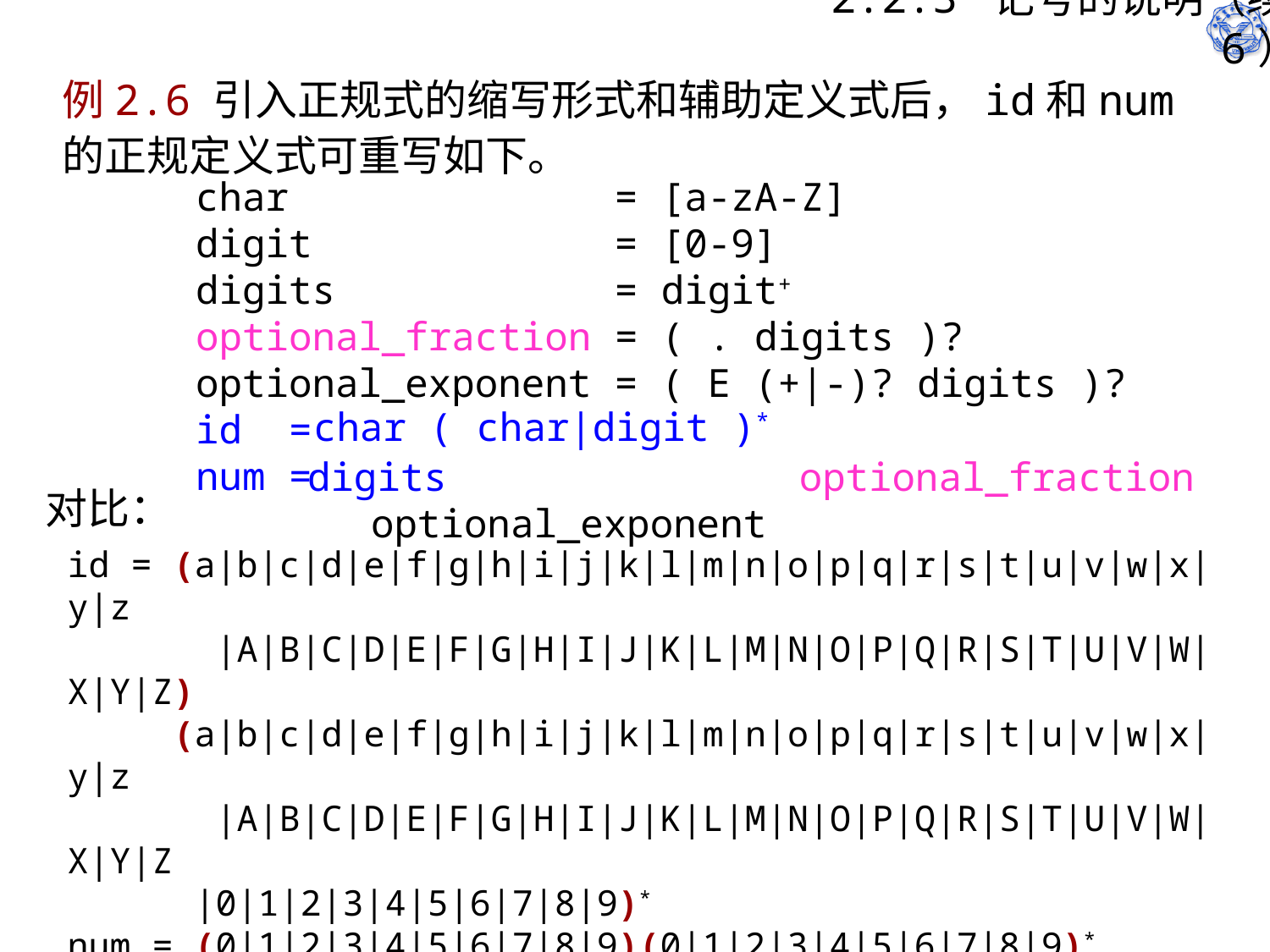

# 2.2.3 记号的说明（续6）
例2.6 引入正规式的缩写形式和辅助定义式后，id和num的正规定义式可重写如下。
char              = [a-zA-Z]
digit             = [0-9]
digits            = digit+
optional_fraction = ( . digits )?
optional_exponent = ( E (+|-)? digits )?
id  =
num =
char ( char|digit )*
digits optional_fraction optional_exponent
对比：
id = (a|b|c|d|e|f|g|h|i|j|k|l|m|n|o|p|q|r|s|t|u|v|w|x|y|z
       |A|B|C|D|E|F|G|H|I|J|K|L|M|N|O|P|Q|R|S|T|U|V|W|X|Y|Z)
     (a|b|c|d|e|f|g|h|i|j|k|l|m|n|o|p|q|r|s|t|u|v|w|x|y|z
       |A|B|C|D|E|F|G|H|I|J|K|L|M|N|O|P|Q|R|S|T|U|V|W|X|Y|Z
	|0|1|2|3|4|5|6|7|8|9)*
num = (0|1|2|3|4|5|6|7|8|9)(0|1|2|3|4|5|6|7|8|9)*
      (ε|.(0|1|2|3|4|5|6|7|8|9)(0|1|2|3|4|5|6|7|8|9)*)
      (ε|E(+|-|ε)(0|1|2|3|4|5|6|7|8|9)(0|1|2|3|4|5|6|7|8|9)*)